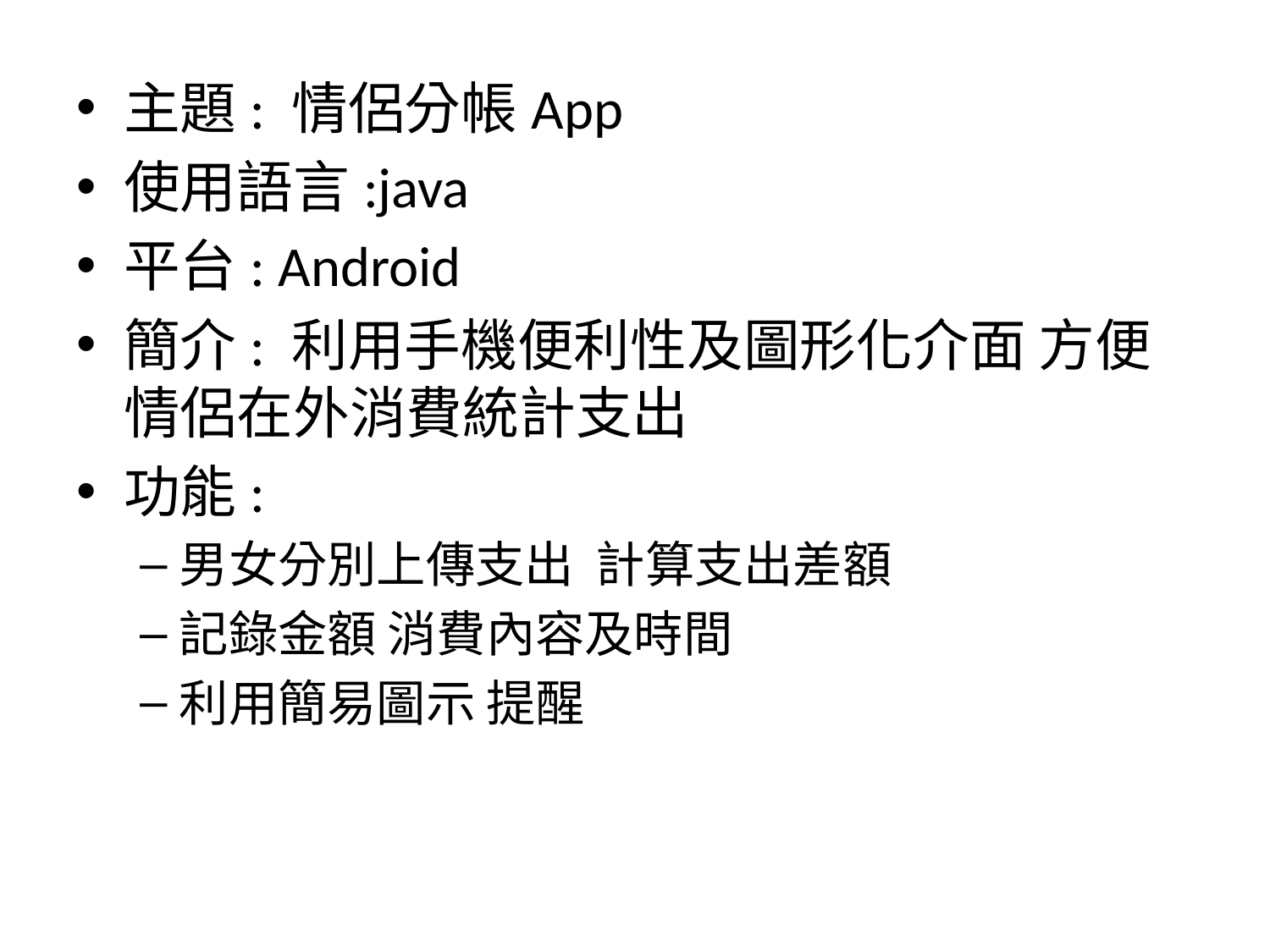

主題: 情侶分帳App
使用語言:java
平台: Android
簡介: 利用手機便利性及圖形化介面 方便情侶在外消費統計支出
功能:
男女分別上傳支出  計算支出差額
記錄金額 消費內容及時間
利用簡易圖示 提醒